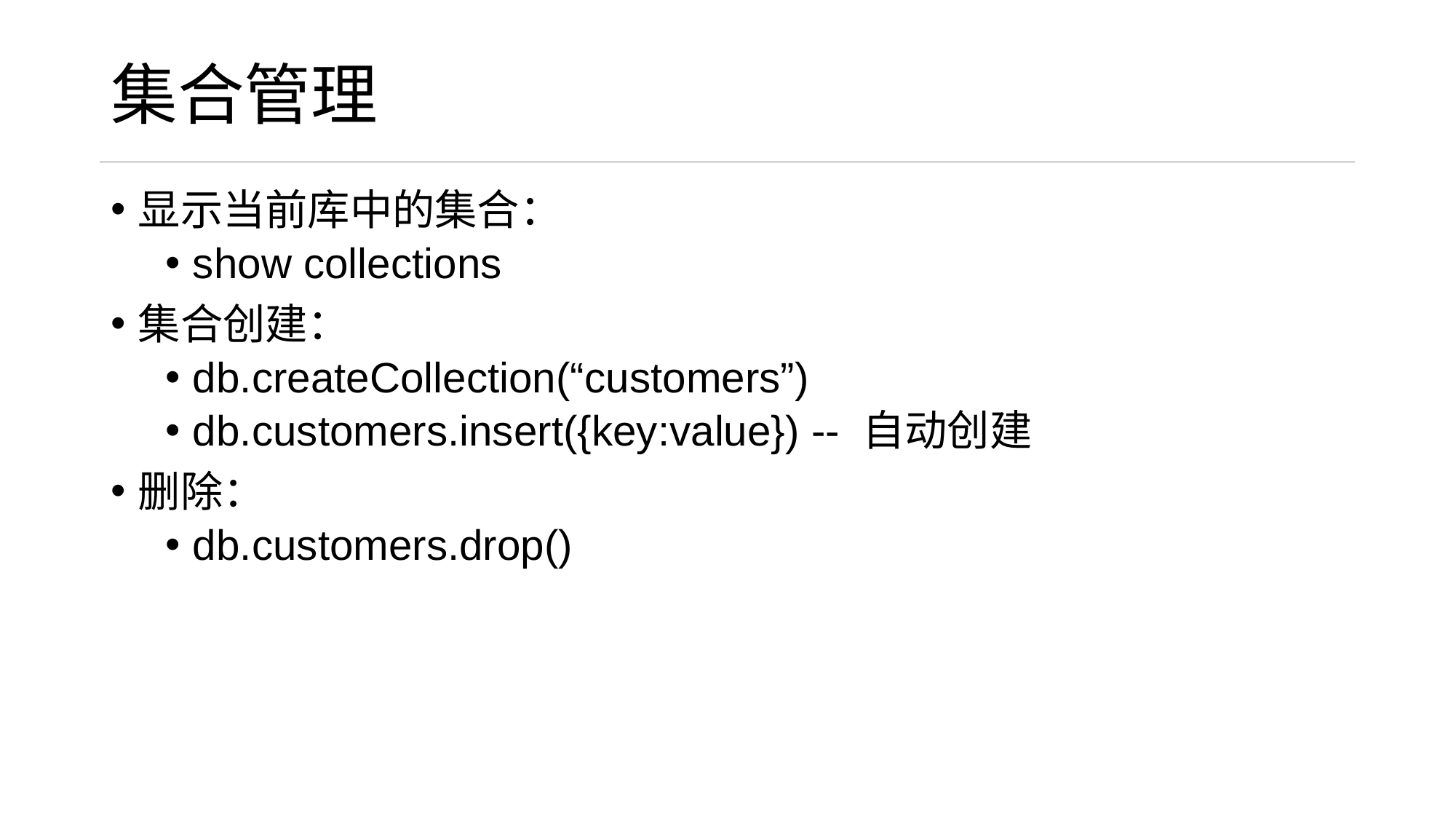

# 集合管理
显示当前库中的集合：
show collections
集合创建：
db.createCollection(“customers”)
db.customers.insert({key:value}) -- 自动创建
删除：
db.customers.drop()